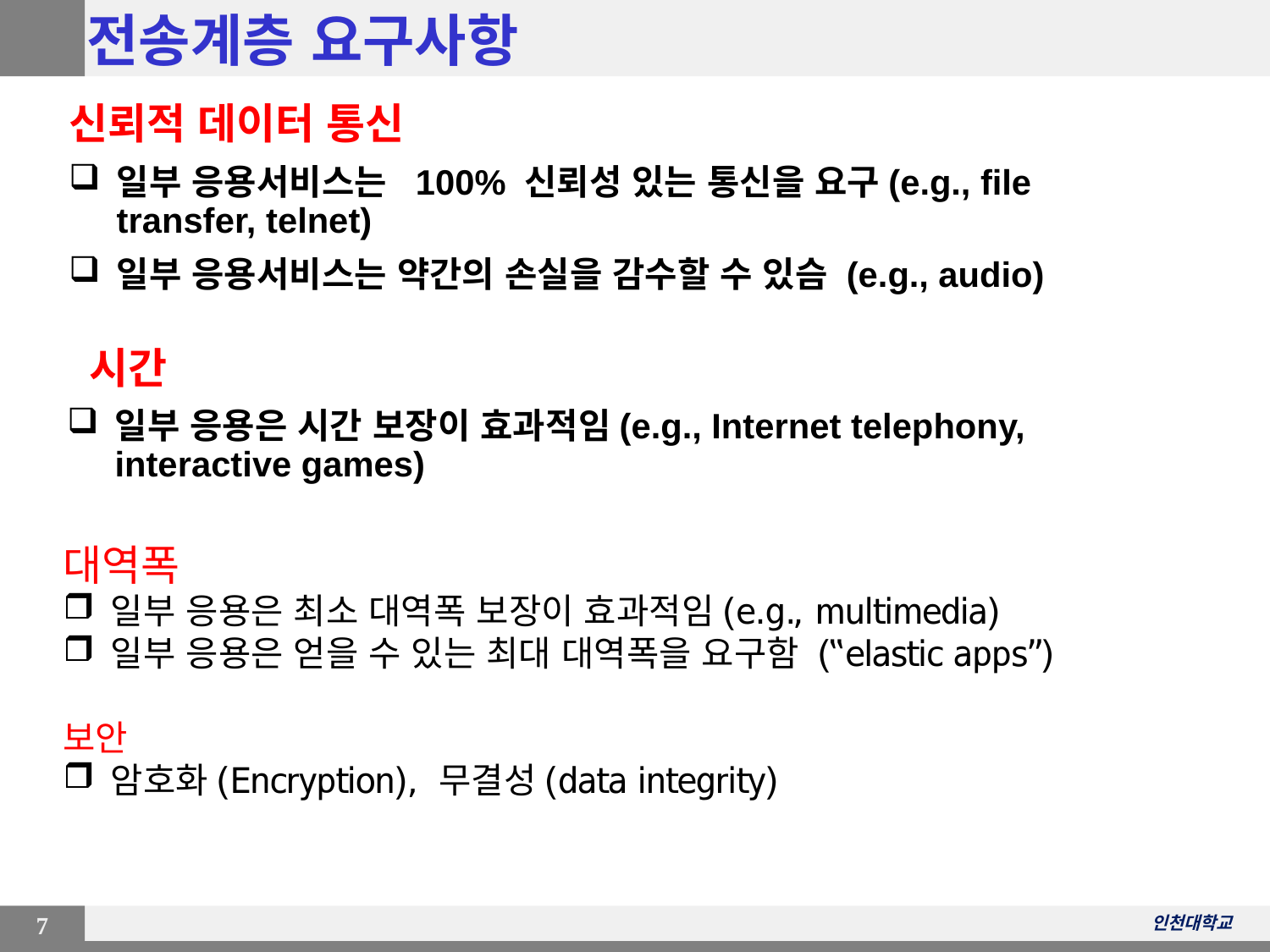

# 전송계층 요구사항
신뢰적 데이터 통신
일부 응용서비스는  100% 신뢰성 있는 통신을 요구(e.g., file transfer, telnet)
일부 응용서비스는 약간의 손실을 감수할 수 있슴 (e.g., audio)
 시간
일부 응용은 시간 보장이 효과적임(e.g., Internet telephony, interactive games)
대역폭
일부 응용은 최소 대역폭 보장이 효과적임(e.g., multimedia)
일부 응용은 얻을 수 있는 최대 대역폭을 요구함 (“elastic apps”)

보안
암호화(Encryption), 무결성(data integrity)